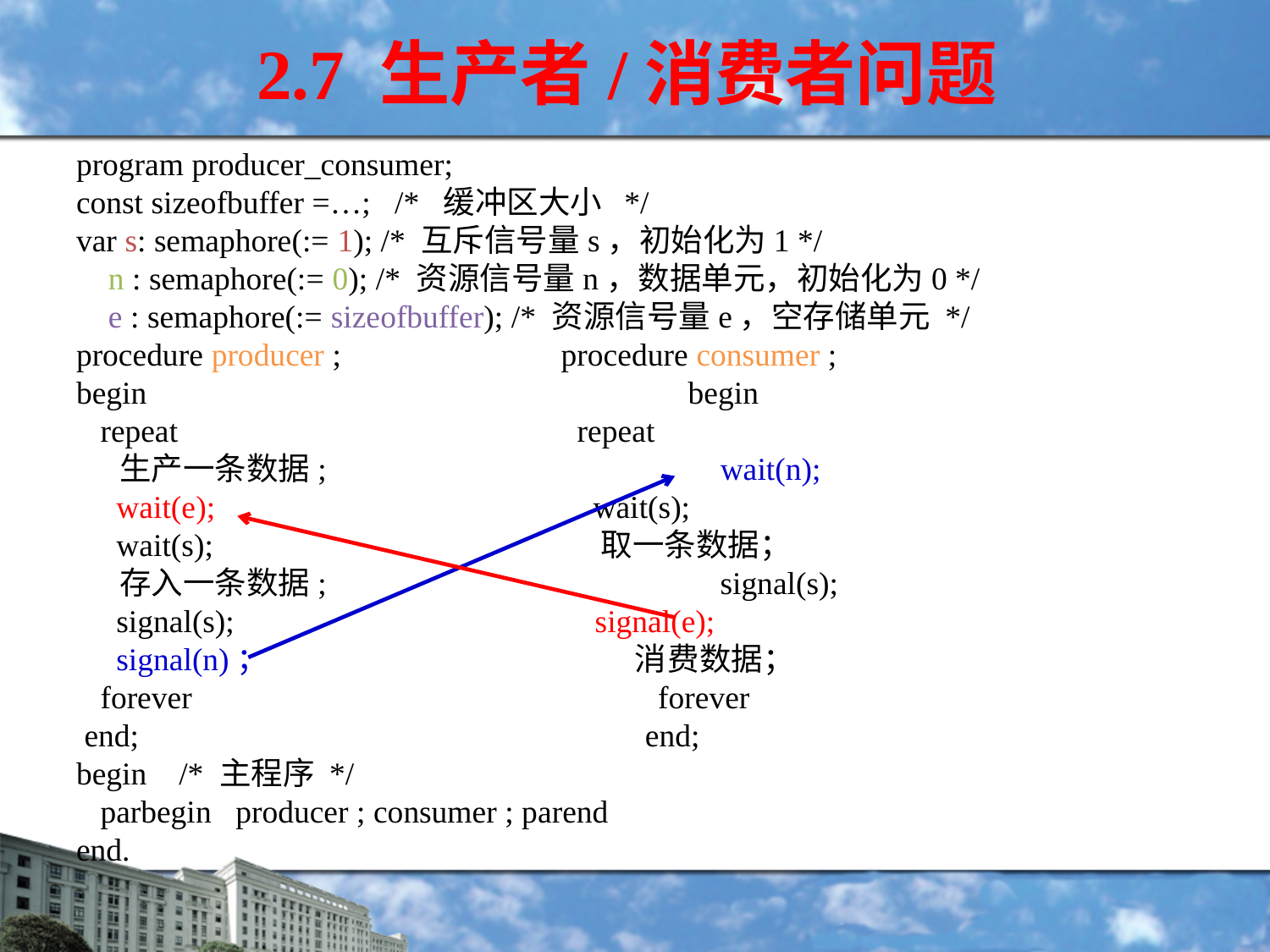

2.7 生产者/消费者问题
program producer_consumer;
const sizeofbuffer =…;   /*  缓冲区大小  */
var s: semaphore(:= 1); /* 互斥信号量s，初始化为1 */
    n : semaphore(:= 0); /* 资源信号量n，数据单元，初始化为0 */
    e : semaphore(:= sizeofbuffer); /* 资源信号量e，空存储单元 */
procedure producer ;   		       procedure consumer ;
begin                   			       begin
   repeat                     		         repeat
     生产一条数据;            		           wait(n);
     wait(e);                    		           wait(s);
     wait(s);                    		           取一条数据；
     存入一条数据;          		           signal(s);
     signal(s);               	                           signal(e);
     signal(n)；                                                   消费数据；
   forever                                                          forever
 end;                                                               end;
begin    /* 主程序 */
   parbegin   producer ; consumer ; parend
end.